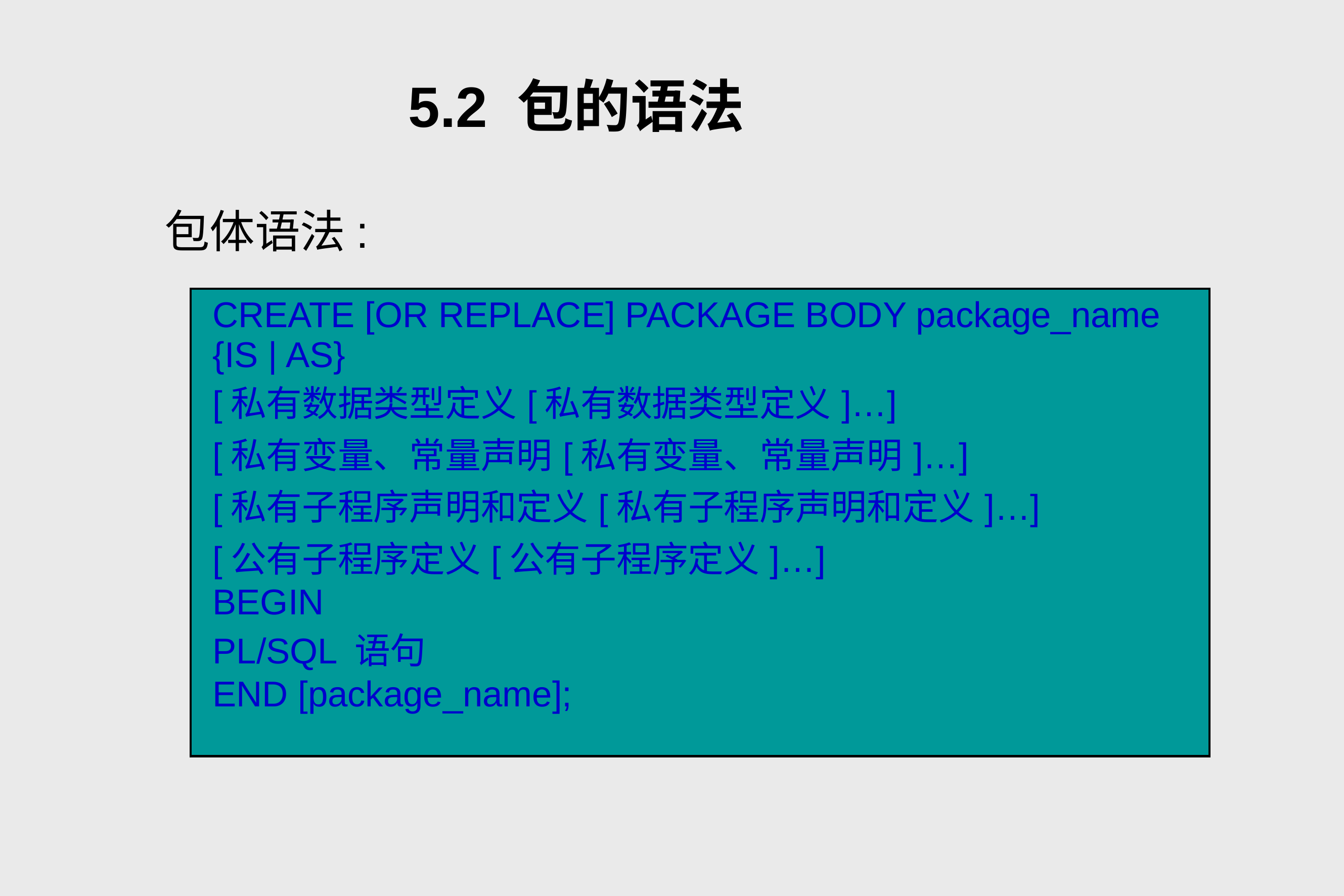

# 5.2 包的语法
包体语法:

| CREATE [OR REPLACE] PACKAGE BODY package\_name {IS | AS} [私有数据类型定义[私有数据类型定义]…] [私有变量、常量声明[私有变量、常量声明]…] [私有子程序声明和定义[私有子程序声明和定义]…] [公有子程序定义[公有子程序定义]…] BEGIN PL/SQL 语句 END [package\_name]; |
| --- |